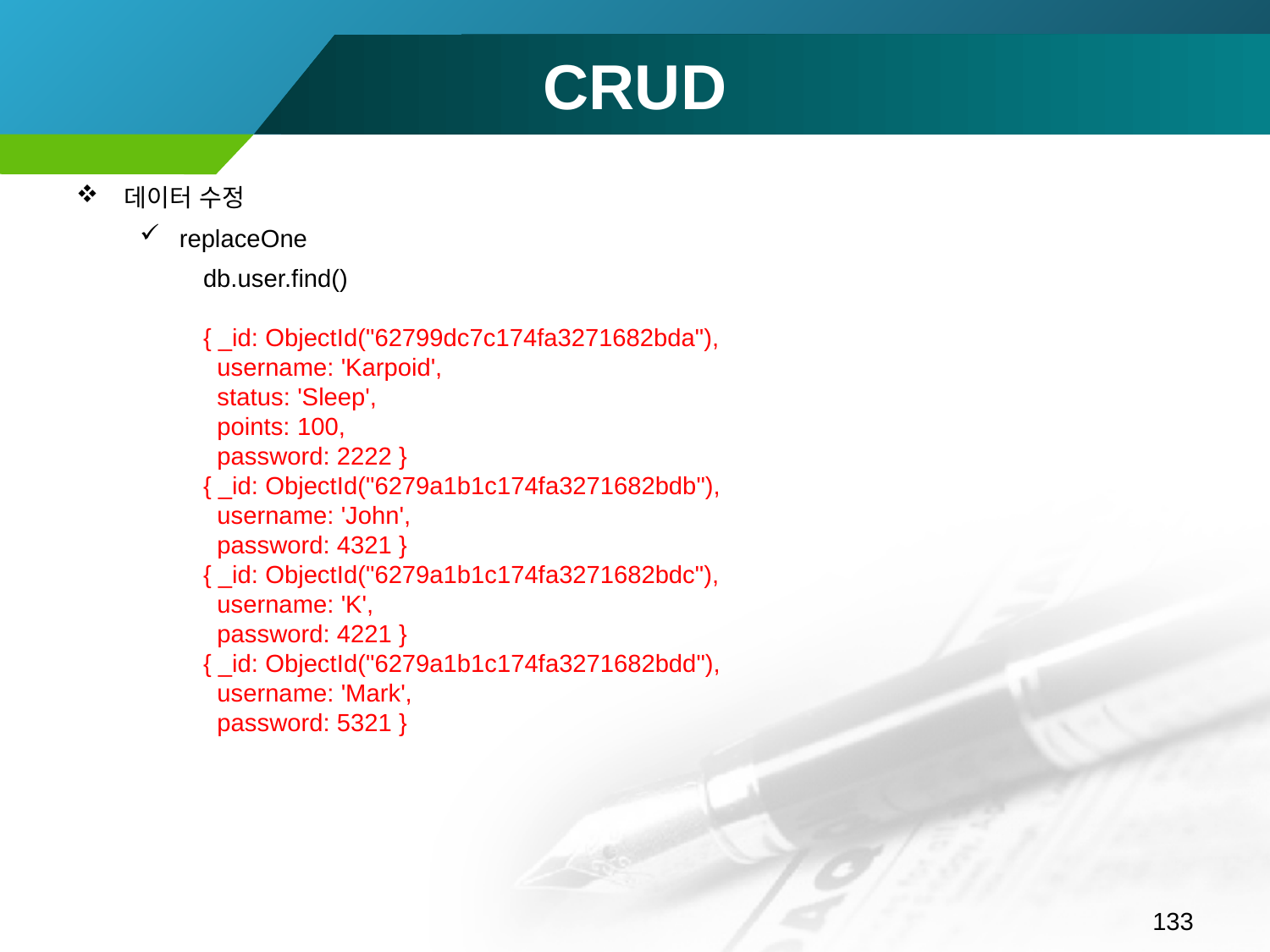

# CRUD
데이터 수정
replaceOne
db.user.find()

{ _id: ObjectId("62799dc7c174fa3271682bda"),
  username: 'Karpoid',
  status: 'Sleep',
  points: 100,
  password: 2222 }
{ _id: ObjectId("6279a1b1c174fa3271682bdb"),
  username: 'John',
  password: 4321 }
{ _id: ObjectId("6279a1b1c174fa3271682bdc"),
  username: 'K',
  password: 4221 }
{ _id: ObjectId("6279a1b1c174fa3271682bdd"),
  username: 'Mark',
  password: 5321 }
133